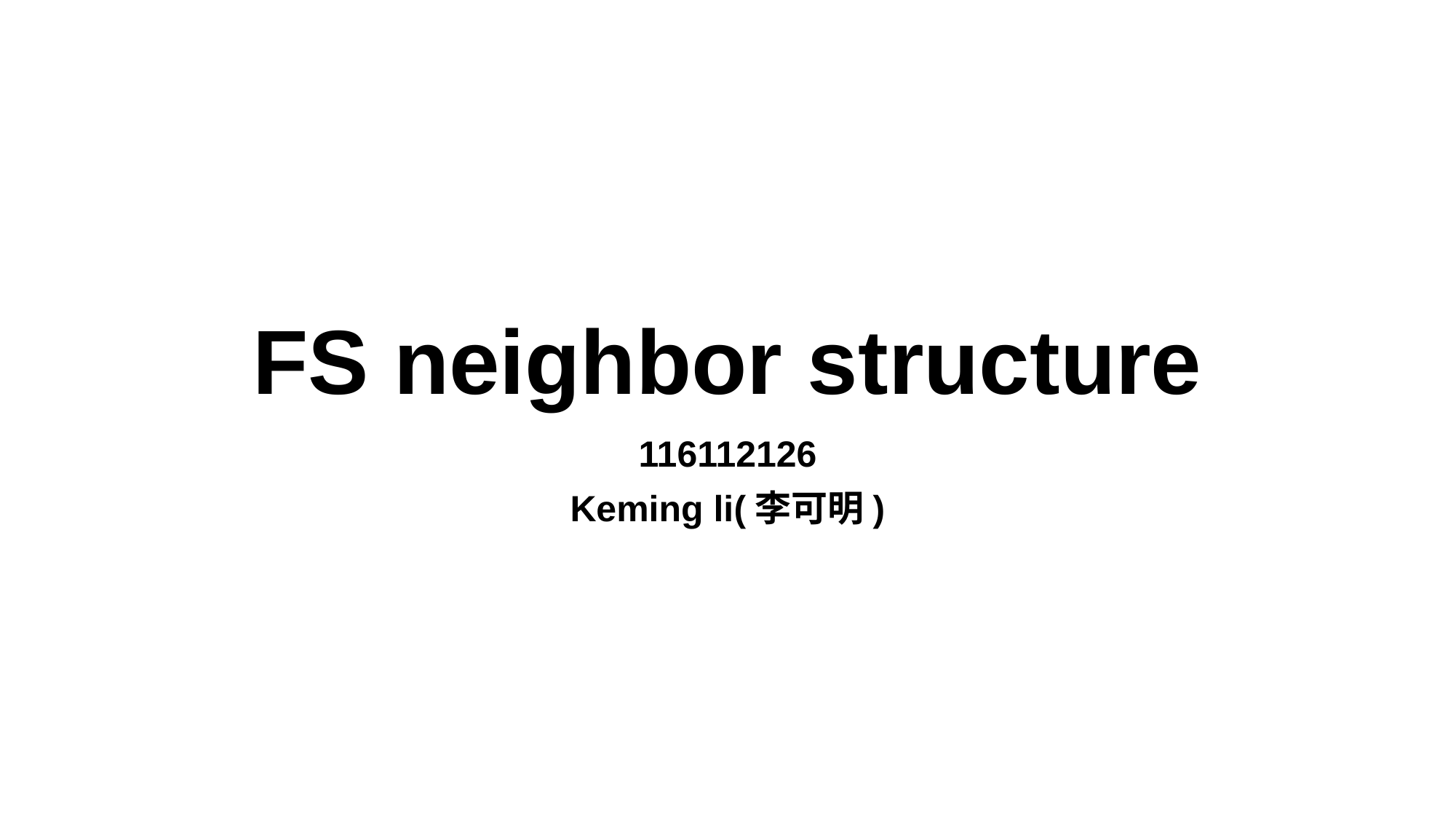

# FS neighbor structure
116112126
Keming li(李可明)